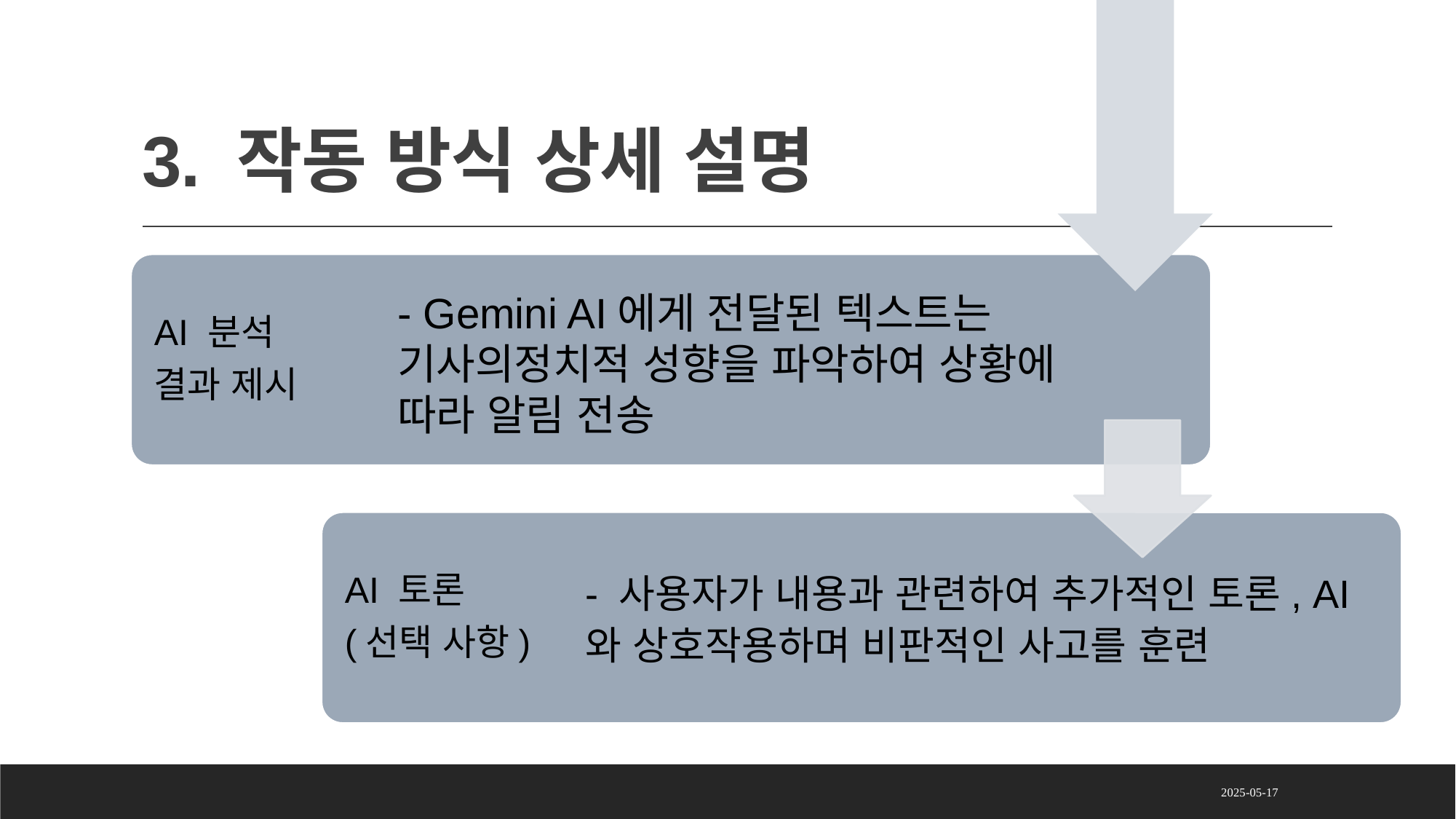

# 3. 작동 방식 상세 설명
AI 분석
결과 제시
AI 토론
(선택 사항)

- Gemini AI에게 전달된 텍스트는 기사의정치적 성향을 파악하여 상황에 따라 알림 전송
- 사용자가 내용과 관련하여 추가적인 토론, AI와 상호작용하며 비판적인 사고를 훈련
2025-05-17